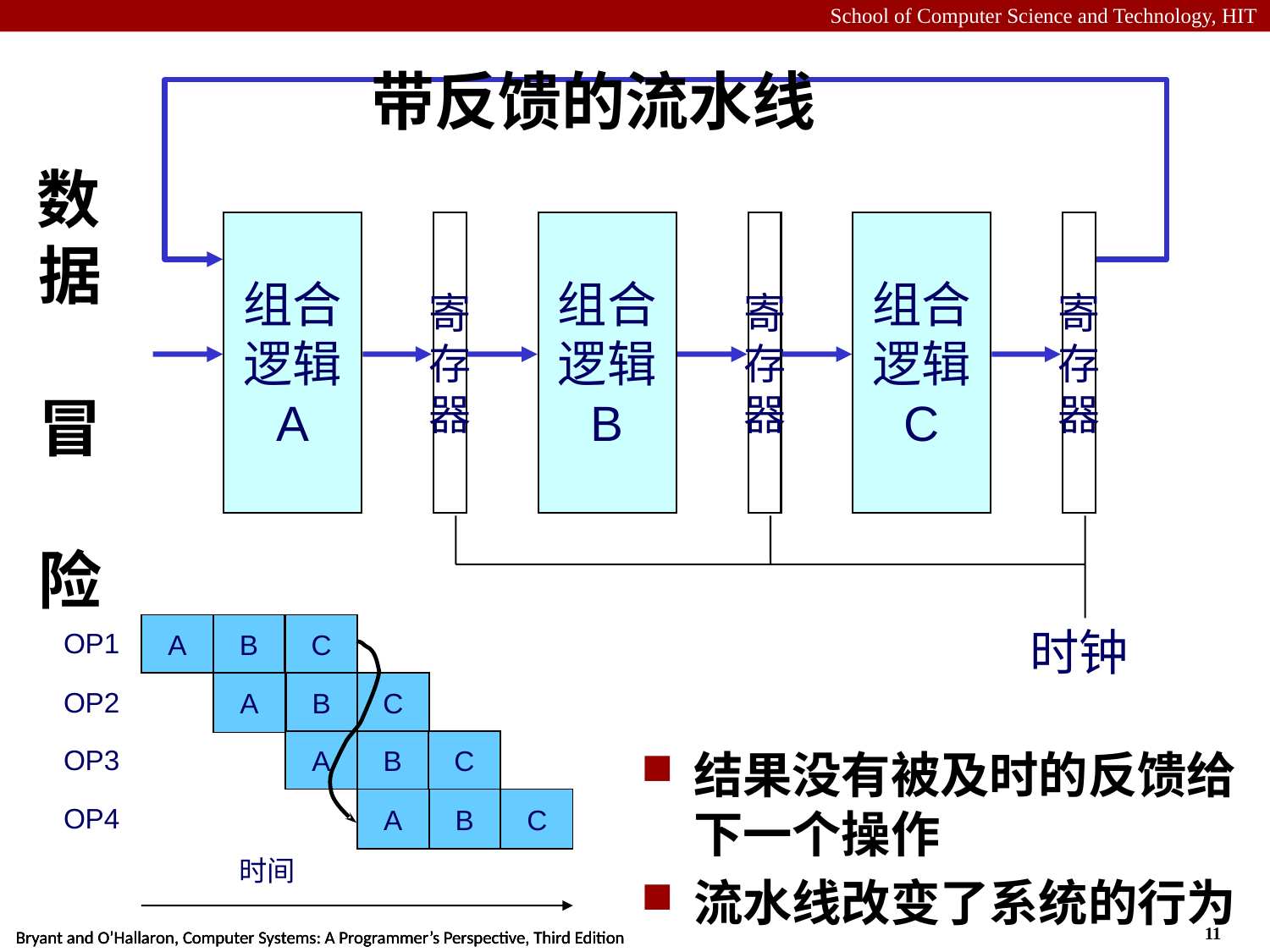

带反馈的流水线

组合
逻辑
A
寄
存
器
组合
逻辑
B
寄
存
器
组合
逻辑
C
寄
存
器

时钟
# 数据 冒 险
OP1
A
B
C

OP2
A
B
C
OP3
A
B
C
OP4
A
B
C
时间

结果没有被及时的反馈给下一个操作
流水线改变了系统的行为